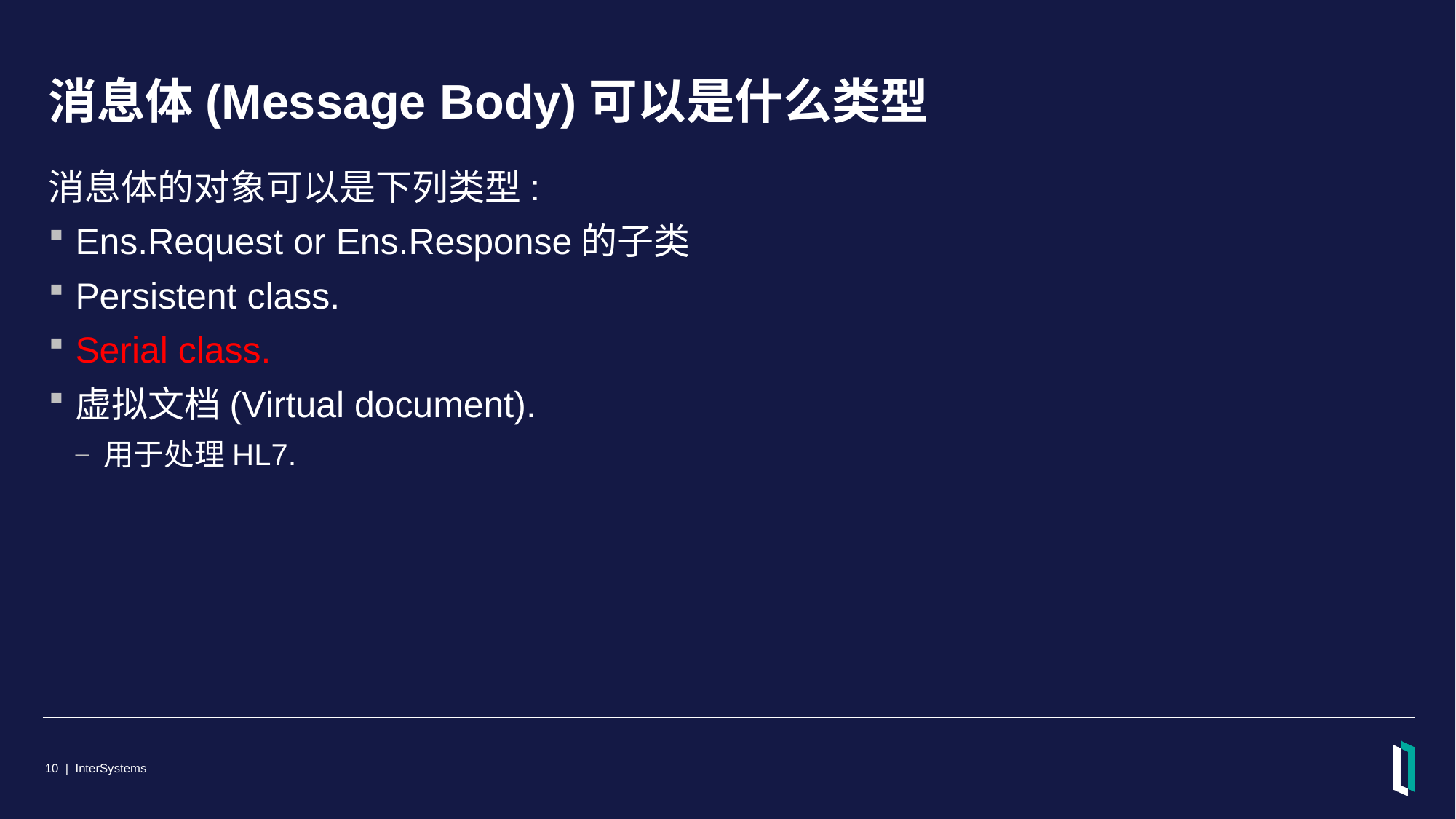

# 消息体(Message Body)可以是什么类型
消息体的对象可以是下列类型:
Ens.Request or Ens.Response的子类
Persistent class.
Serial class.
虚拟文档(Virtual document).
用于处理HL7.